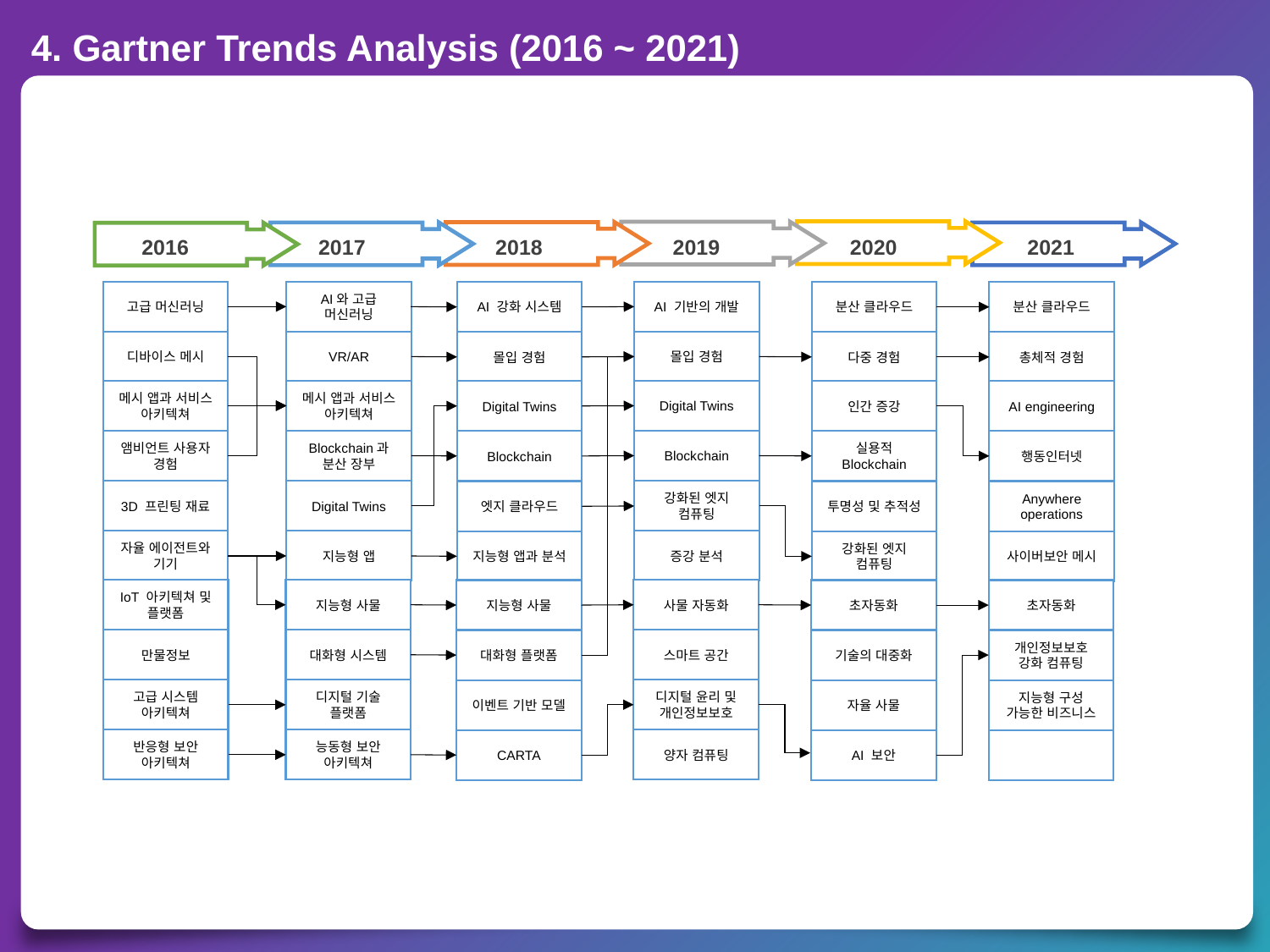

4. Gartner Trends Analysis (2016 ~ 2021)

2016
2017
2018
2019
2020
2021
고급 머신러닝
디바이스 메시
메시 앱과 서비스 아키텍쳐
앰비언트 사용자 경험
3D 프린팅 재료
자율 에이전트와 기기
IoT 아키텍쳐 및 플랫폼
만물정보
고급 시스템 아키텍쳐
반응형 보안 아키텍쳐
AI와 고급 머신러닝
VR/AR
메시 앱과 서비스 아키텍쳐
Blockchain과 분산 장부
Digital Twins
지능형 앱
지능형 사물
대화형 시스템
디지털 기술 플랫폼
능동형 보안 아키텍쳐
AI 기반의 개발
몰입 경험
Digital Twins
Blockchain
강화된 엣지 컴퓨팅
증강 분석
사물 자동화
스마트 공간
디지털 윤리 및 개인정보보호
양자 컴퓨팅
AI 강화 시스템
몰입 경험
Digital Twins
Blockchain
엣지 클라우드
지능형 앱과 분석
지능형 사물
대화형 플랫폼
이벤트 기반 모델
CARTA
분산 클라우드
다중 경험
인간 증강
실용적 Blockchain
투명성 및 추적성
강화된 엣지 컴퓨팅
초자동화
기술의 대중화
자율 사물
AI 보안
분산 클라우드
총체적 경험
AI engineering
행동인터넷
Anywhere operations
사이버보안 메시
초자동화
개인정보보호 강화 컴퓨팅
지능형 구성 가능한 비즈니스